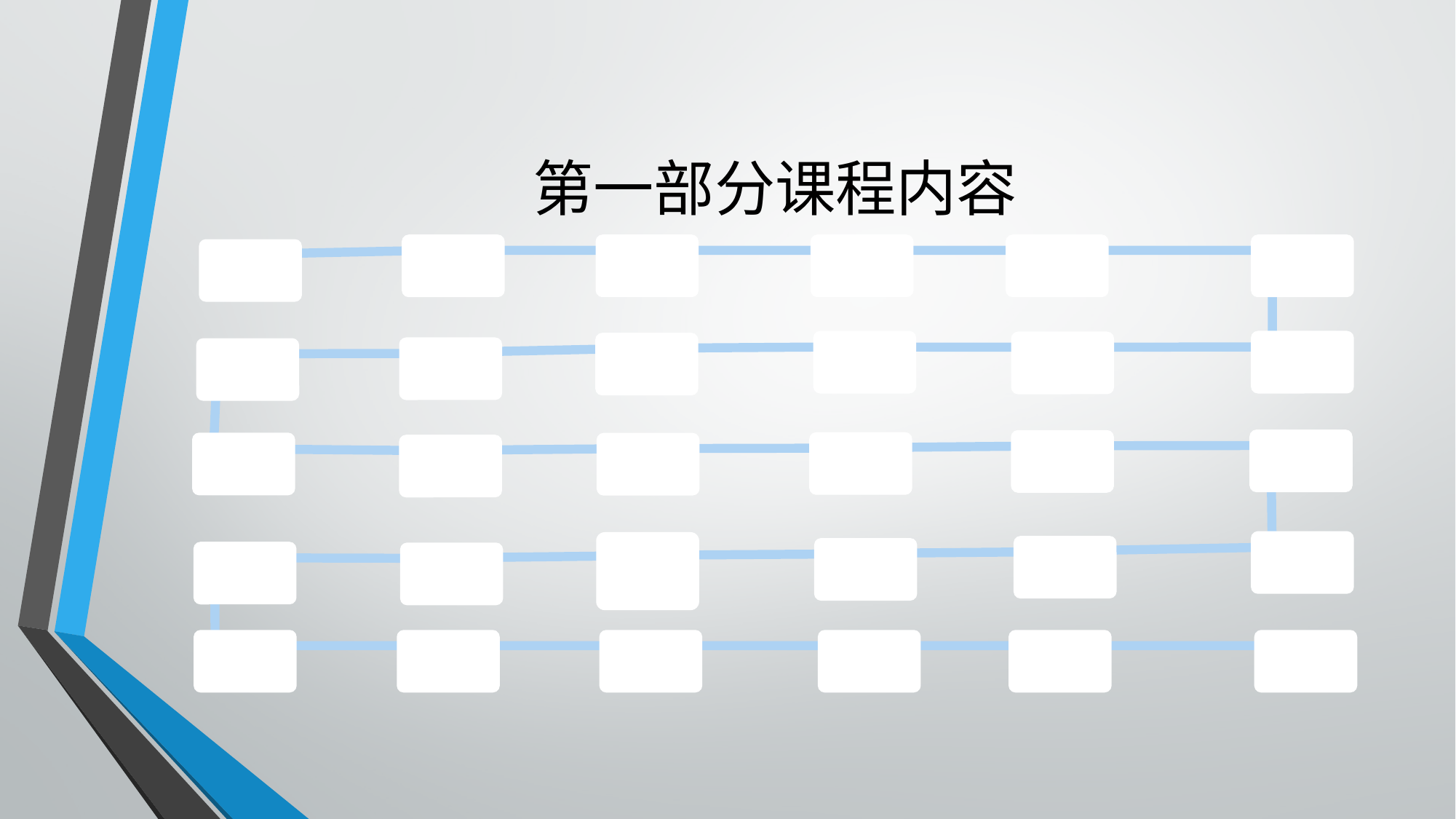

# 第一部分课程内容
课程概述
平台介绍和环境构建
Java程序基本结构
分支语句
循环语句
一维数组
嵌套数组
字符串和大数字
对象和类
方法-1
方法-2
构造器
继承-1
继承-2
Object类
反射
接口
λ表达式
内部类
异常
泛型
JDK基础类库-1
JDK基础类库-2
线性集合
Map集合
Set集合
遗留集合
Thread
线程同步
总结